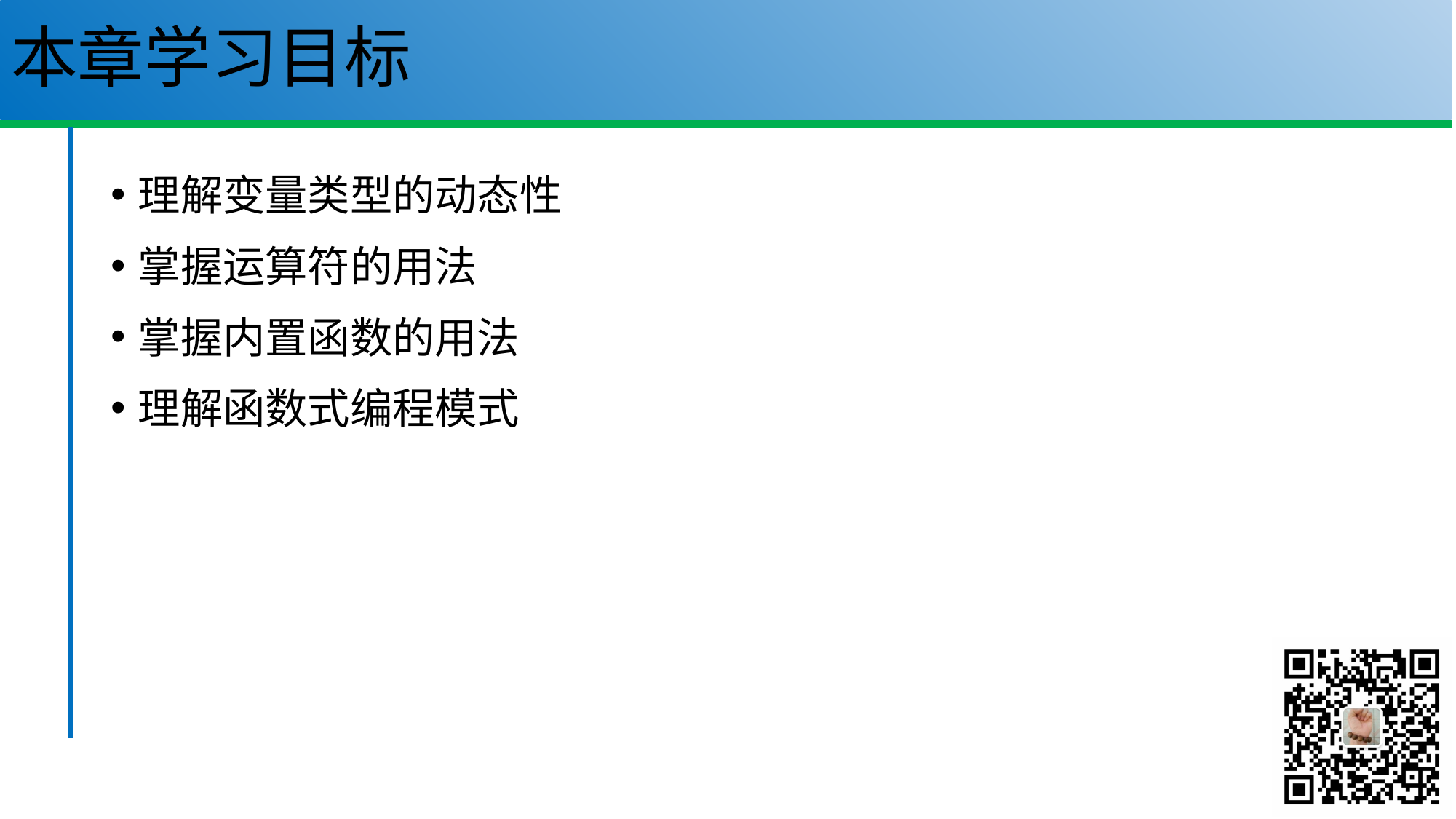

# 本章学习目标
理解变量类型的动态性
掌握运算符的用法
掌握内置函数的用法
理解函数式编程模式
2